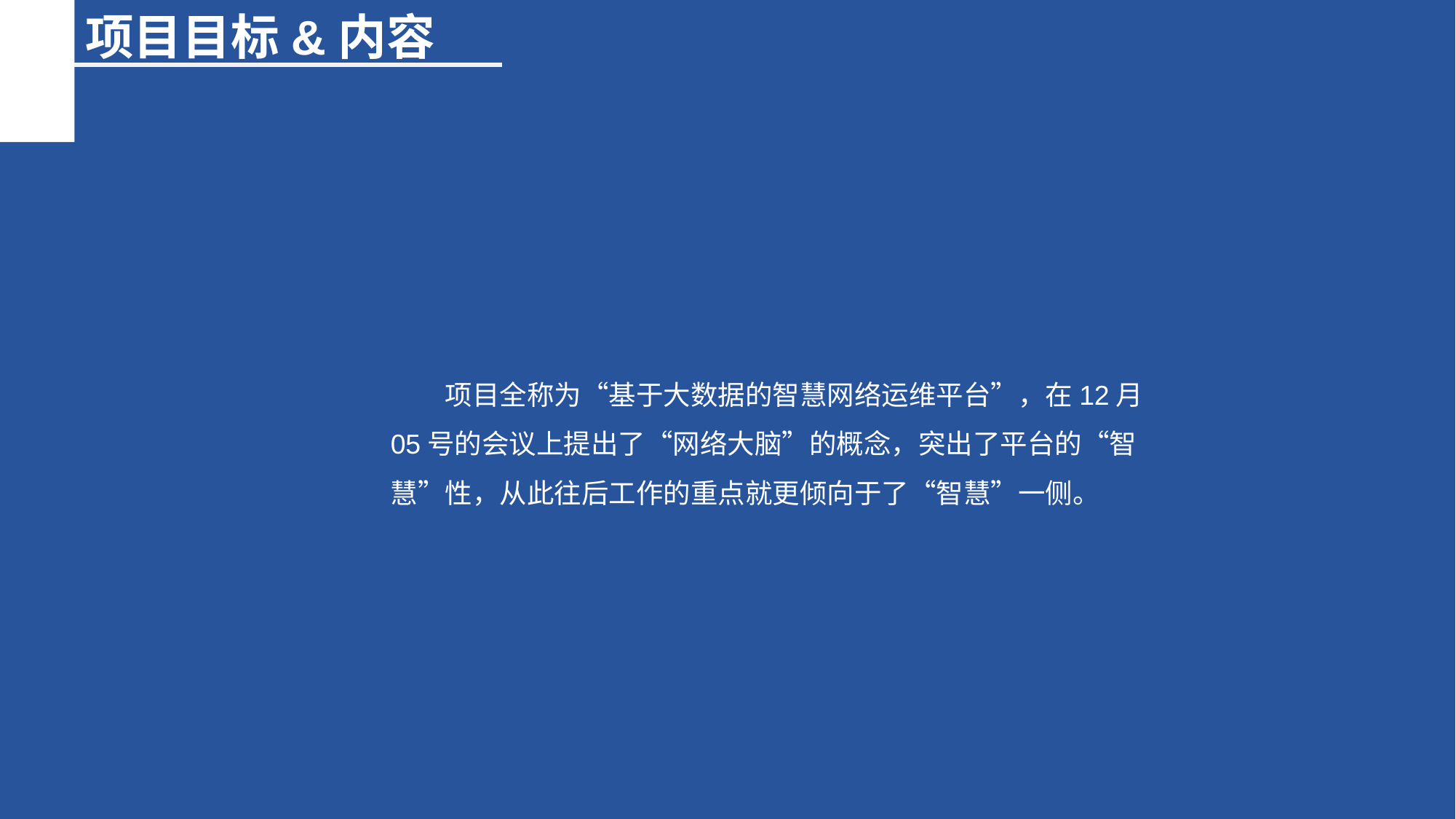

项目目标&内容
项目全称为“基于大数据的智慧网络运维平台”，在12月05号的会议上提出了“网络大脑”的概念，突出了平台的“智慧”性，从此往后工作的重点就更倾向于了“智慧”一侧。